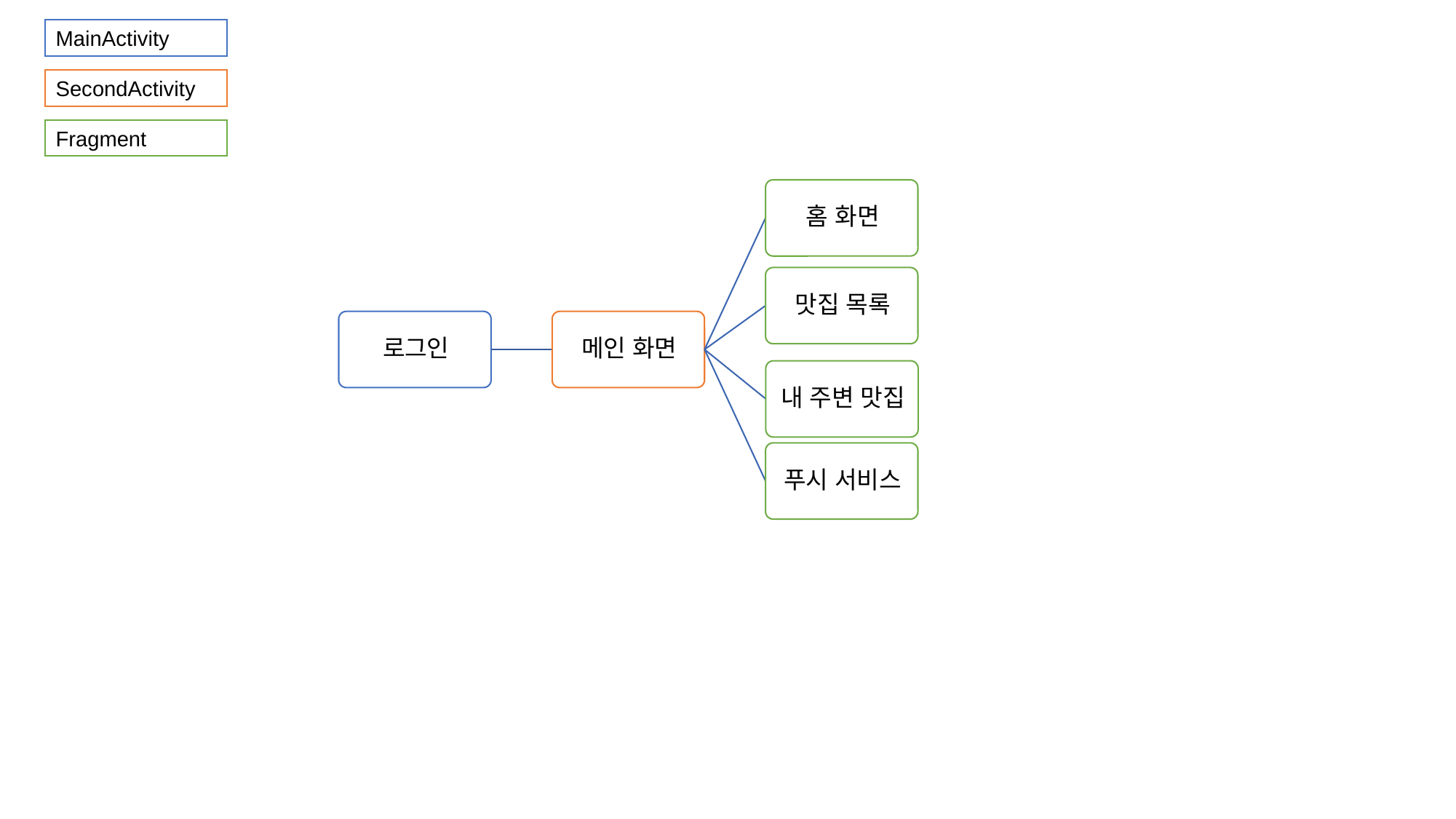

MainActivity
SecondActivity
Fragment
로그인

메인 화면

홈 화면

맛집 목록

내 주변 맛집

푸시 서비스